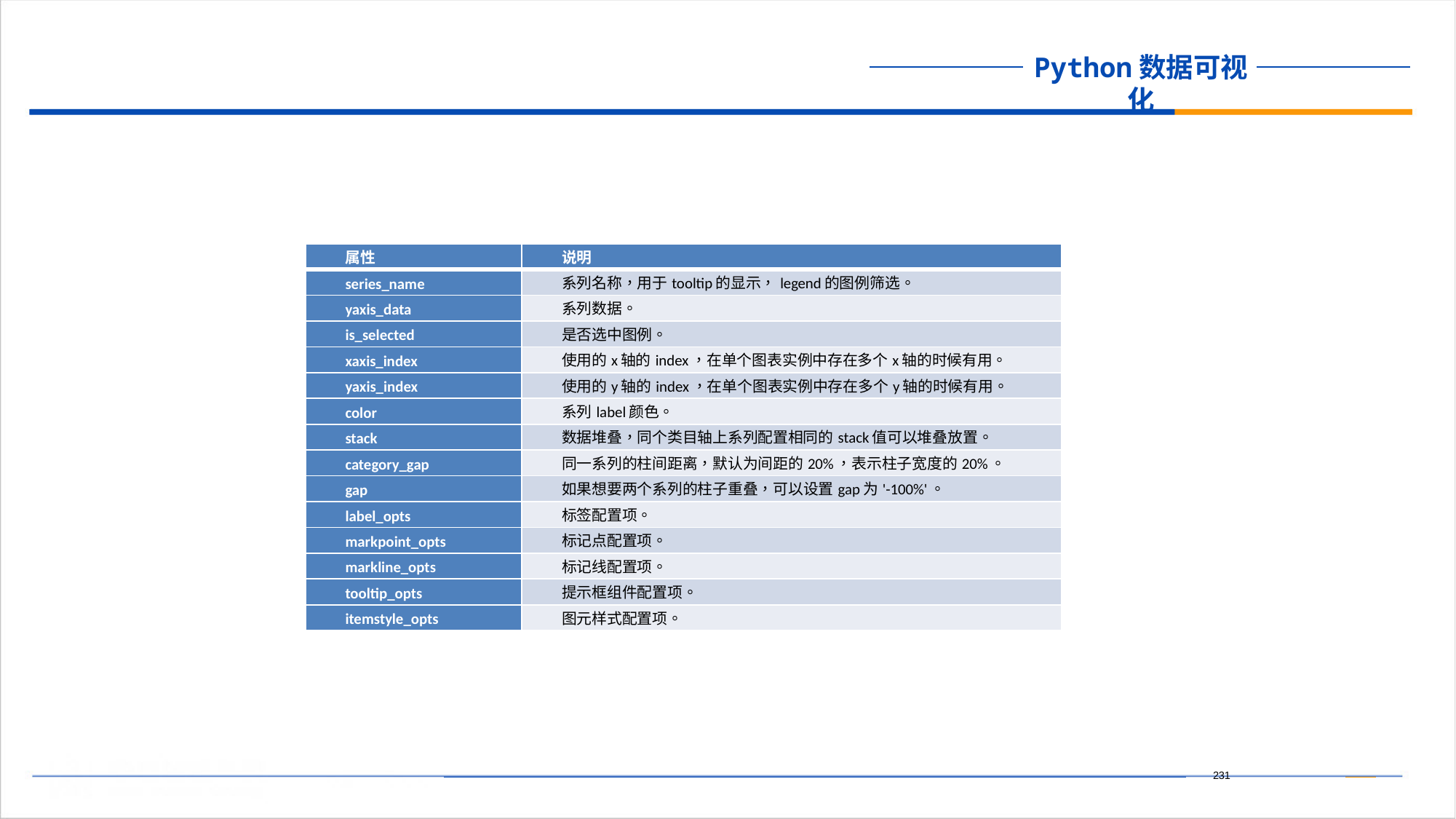

| 属性 | 说明 |
| --- | --- |
| series\_name | 系列名称，用于tooltip的显示，legend的图例筛选。 |
| yaxis\_data | 系列数据。 |
| is\_selected | 是否选中图例。 |
| xaxis\_index | 使用的x轴的index，在单个图表实例中存在多个x轴的时候有用。 |
| yaxis\_index | 使用的y轴的index，在单个图表实例中存在多个y轴的时候有用。 |
| color | 系列label颜色。 |
| stack | 数据堆叠，同个类目轴上系列配置相同的stack值可以堆叠放置。 |
| category\_gap | 同一系列的柱间距离，默认为间距的20%，表示柱子宽度的20%。 |
| gap | 如果想要两个系列的柱子重叠，可以设置gap为'-100%'。 |
| label\_opts | 标签配置项。 |
| markpoint\_opts | 标记点配置项。 |
| markline\_opts | 标记线配置项。 |
| tooltip\_opts | 提示框组件配置项。 |
| itemstyle\_opts | 图元样式配置项。 |